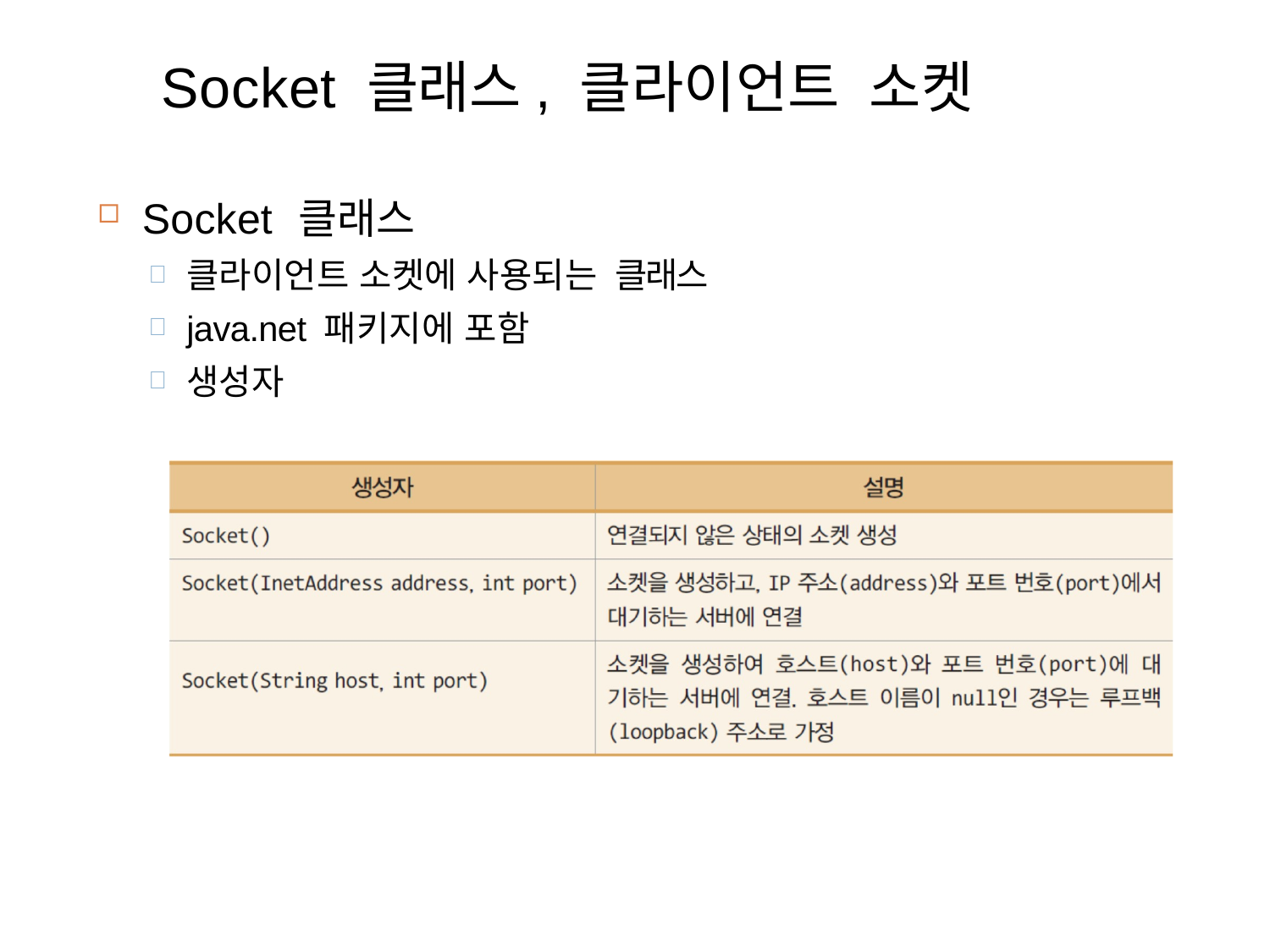

# Socket 클래스, 클라이언트 소켓
11
Socket 클래스
클라이언트 소켓에 사용되는 클래스
java.net 패키지에 포함
생성자